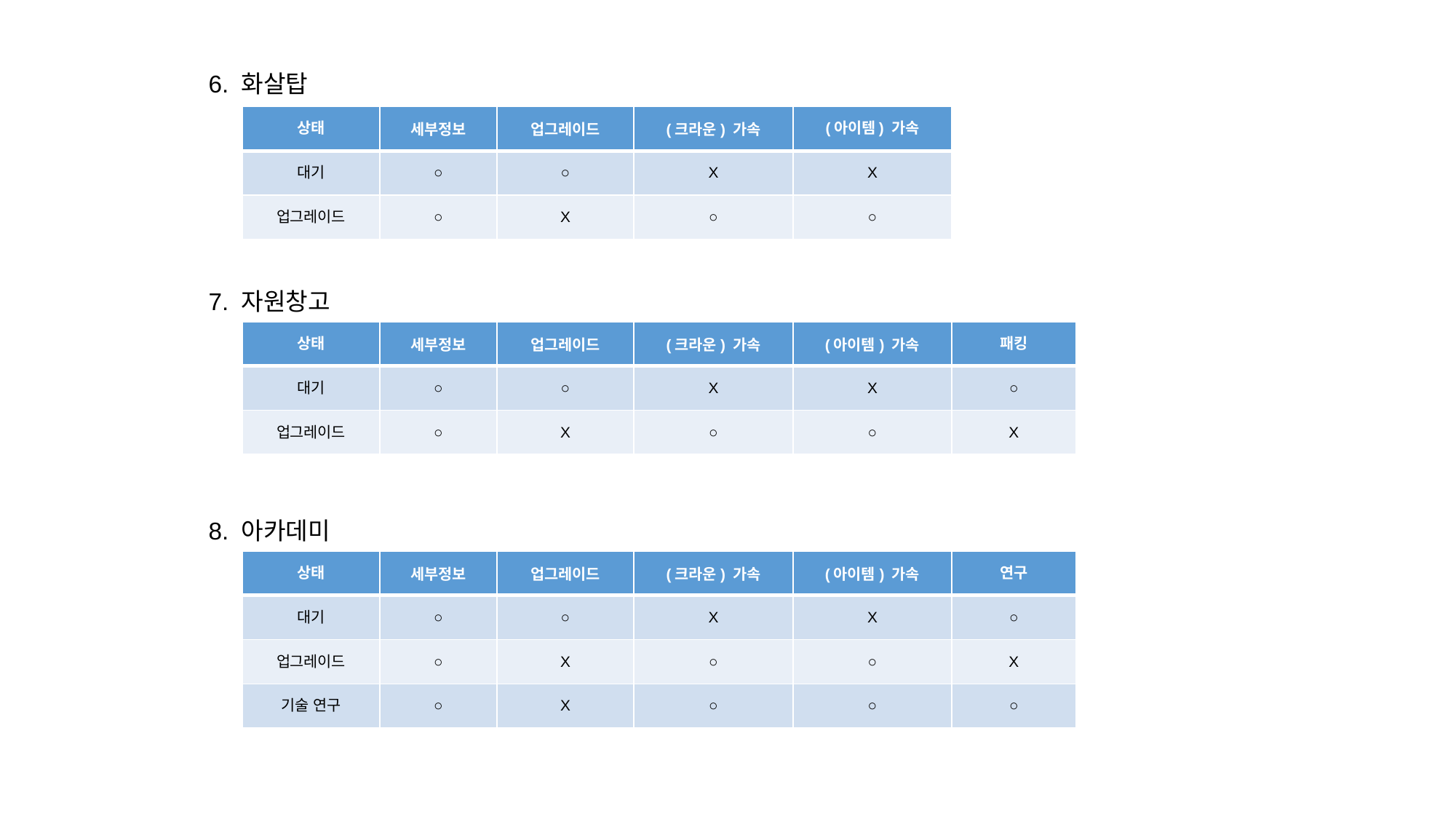

6. 화살탑
| 상태 | 세부정보 | 업그레이드 | (크라운) 가속 | (아이템) 가속 |
| --- | --- | --- | --- | --- |
| 대기 | ○ | ○ | X | X |
| 업그레이드 | ○ | X | ○ | ○ |
7. 자원창고
| 상태 | 세부정보 | 업그레이드 | (크라운) 가속 | (아이템) 가속 | 패킹 |
| --- | --- | --- | --- | --- | --- |
| 대기 | ○ | ○ | X | X | ○ |
| 업그레이드 | ○ | X | ○ | ○ | X |
8. 아카데미
| 상태 | 세부정보 | 업그레이드 | (크라운) 가속 | (아이템) 가속 | 연구 |
| --- | --- | --- | --- | --- | --- |
| 대기 | ○ | ○ | X | X | ○ |
| 업그레이드 | ○ | X | ○ | ○ | X |
| 기술 연구 | ○ | X | ○ | ○ | ○ |